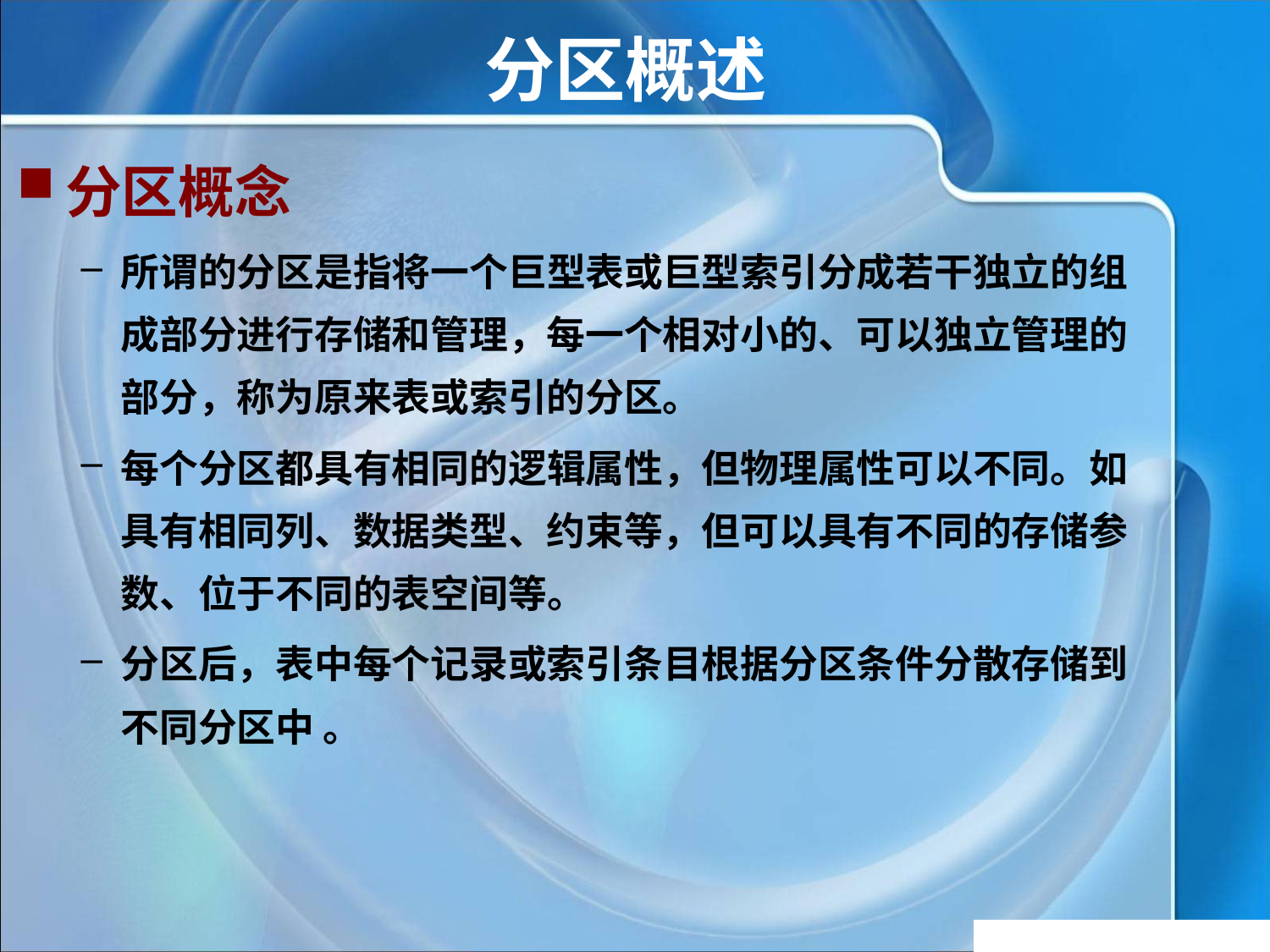

# 分区概述
分区概念
所谓的分区是指将一个巨型表或巨型索引分成若干独立的组成部分进行存储和管理，每一个相对小的、可以独立管理的部分，称为原来表或索引的分区。
每个分区都具有相同的逻辑属性，但物理属性可以不同。如具有相同列、数据类型、约束等，但可以具有不同的存储参数、位于不同的表空间等。
分区后，表中每个记录或索引条目根据分区条件分散存储到不同分区中 。

135